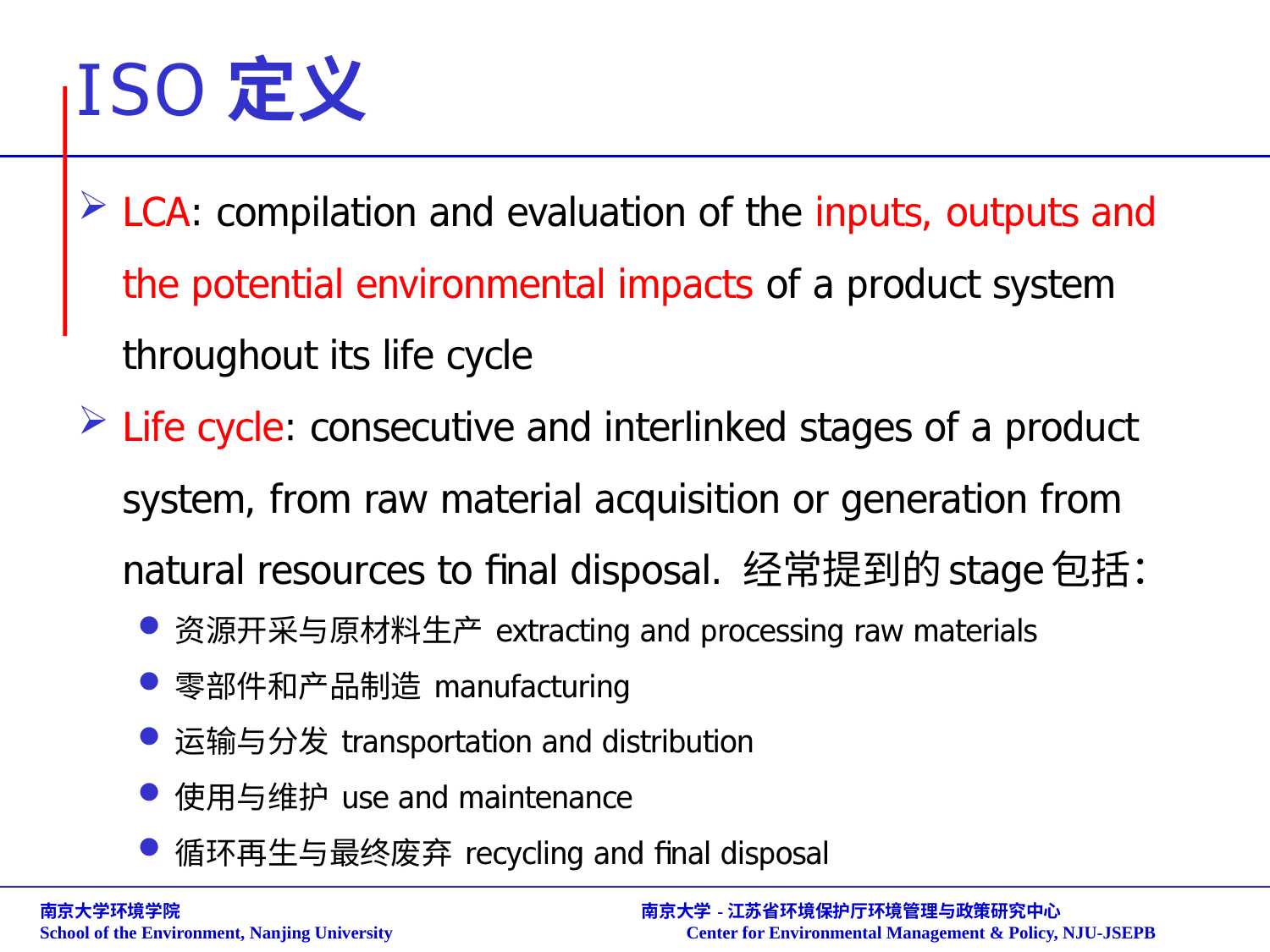

# ISO定义
LCA: compilation and evaluation of the inputs, outputs and the potential environmental impacts of a product system throughout its life cycle
Life cycle: consecutive and interlinked stages of a product system, from raw material acquisition or generation from natural resources to final disposal. 经常提到的stage包括：
资源开采与原材料生产 extracting and processing raw materials
零部件和产品制造 manufacturing
运输与分发 transportation and distribution
使用与维护 use and maintenance
循环再生与最终废弃 recycling and final disposal